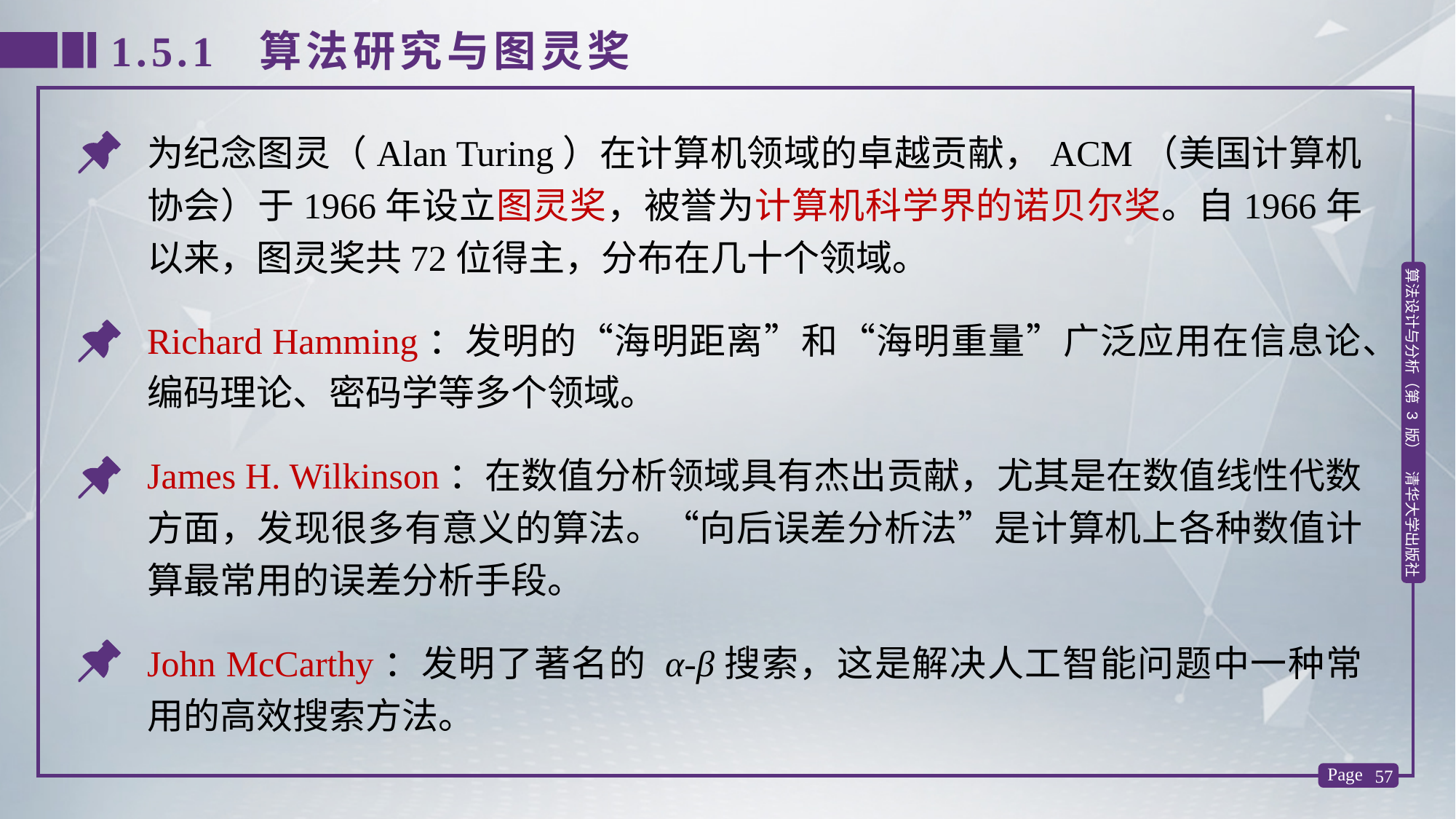

1.5.1  算法研究与图灵奖
为纪念图灵（Alan Turing）在计算机领域的卓越贡献，ACM（美国计算机协会）于1966年设立图灵奖，被誉为计算机科学界的诺贝尔奖。自1966年以来，图灵奖共72位得主，分布在几十个领域。
Richard Hamming：发明的“海明距离”和“海明重量”广泛应用在信息论、编码理论、密码学等多个领域。
James H. Wilkinson：在数值分析领域具有杰出贡献，尤其是在数值线性代数方面，发现很多有意义的算法。“向后误差分析法”是计算机上各种数值计算最常用的误差分析手段。
John McCarthy：发明了著名的 α-β搜索，这是解决人工智能问题中一种常用的高效搜索方法。